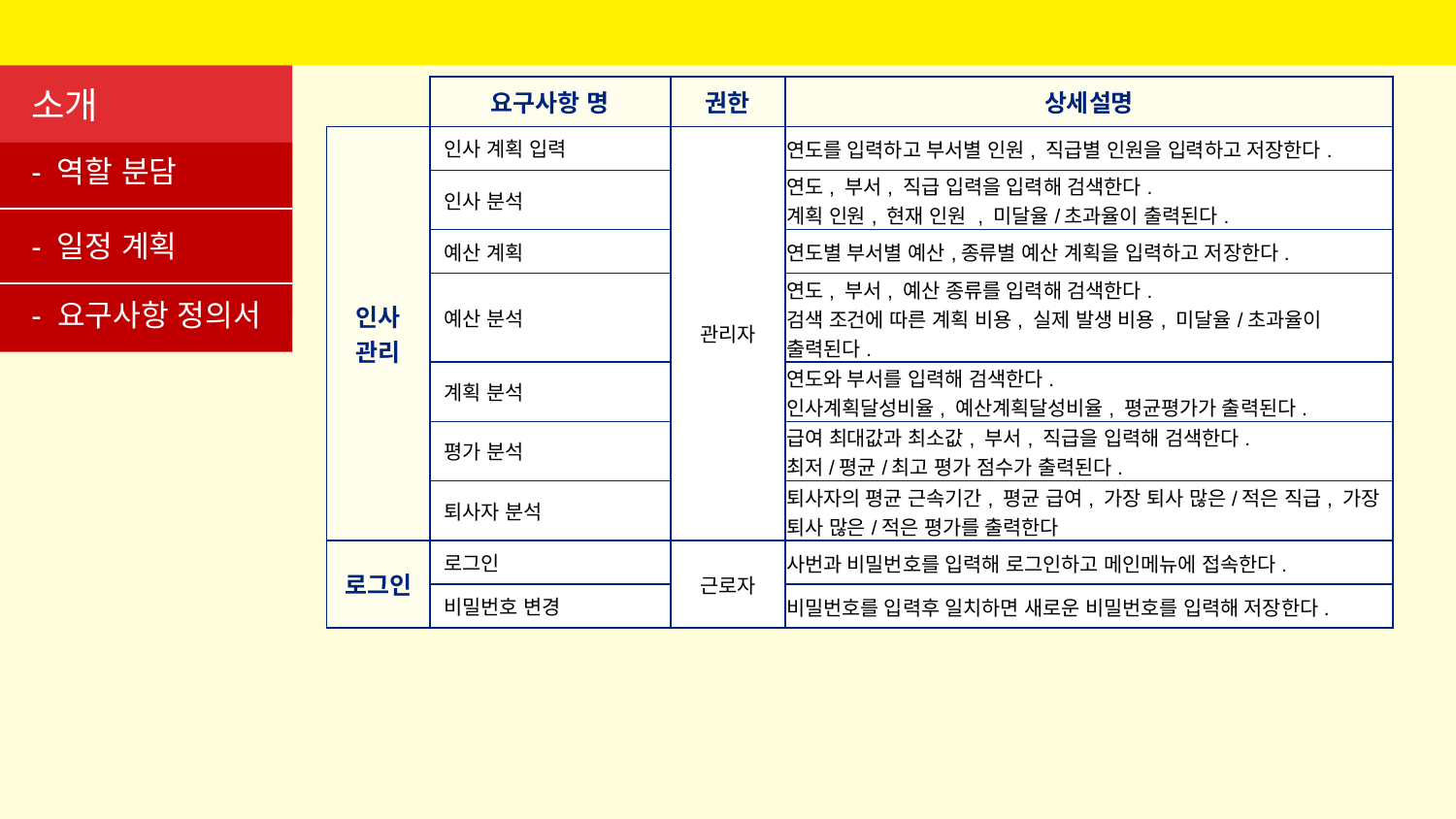

소개

- 역할 분담
- 일정 계획
- 요구사항 정의서
|  | 요구사항 명 | 권한 | 상세설명 |
| --- | --- | --- | --- |
| 인사 관리 | 인사 계획 입력 | 관리자 | 연도를 입력하고 부서별 인원, 직급별 인원을 입력하고 저장한다. |
|  | 인사 분석 |  | 연도, 부서, 직급 입력을 입력해 검색한다. 계획 인원, 현재 인원 , 미달율/초과율이 출력된다. |
|  | 예산 계획 |  | 연도별 부서별 예산,종류별 예산 계획을 입력하고 저장한다. |
|  | 예산 분석 |  | 연도, 부서, 예산 종류를 입력해 검색한다. 검색 조건에 따른 계획 비용, 실제 발생 비용, 미달율/초과율이 출력된다. |
|  | 계획 분석 |  | 연도와 부서를 입력해 검색한다. 인사계획달성비율, 예산계획달성비율, 평균평가가 출력된다. |
|  | 평가 분석 |  | 급여 최대값과 최소값, 부서, 직급을 입력해 검색한다. 최저/평균/최고 평가 점수가 출력된다. |
|  | 퇴사자 분석 |  | 퇴사자의 평균 근속기간, 평균 급여, 가장 퇴사 많은/적은 직급, 가장 퇴사 많은/적은 평가를 출력한다 |
| 로그인 | 로그인 | 근로자 | 사번과 비밀번호를 입력해 로그인하고 메인메뉴에 접속한다. |
|  | 비밀번호 변경 |  | 비밀번호를 입력후 일치하면 새로운 비밀번호를 입력해 저장한다. |